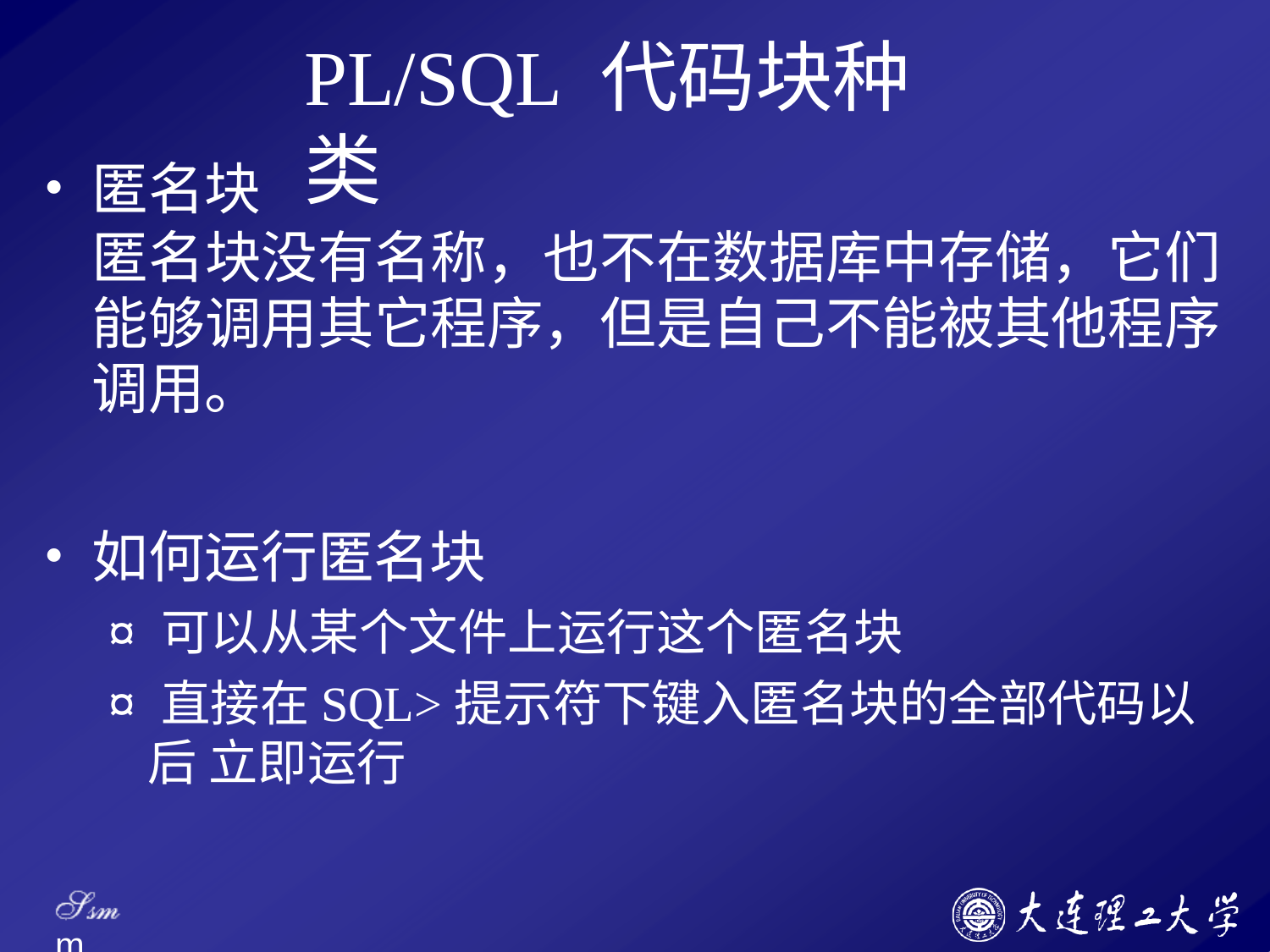

# PL/SQL 代码块种类
匿名块
匿名块没有名称，也不在数据库中存储，它们 能够调用其它程序，但是自己不能被其他程序 调用。

如何运行匿名块
¤ 可以从某个文件上运行这个匿名块
¤ 直接在SQL>提示符下键入匿名块的全部代码以后 立即运行

Ssm